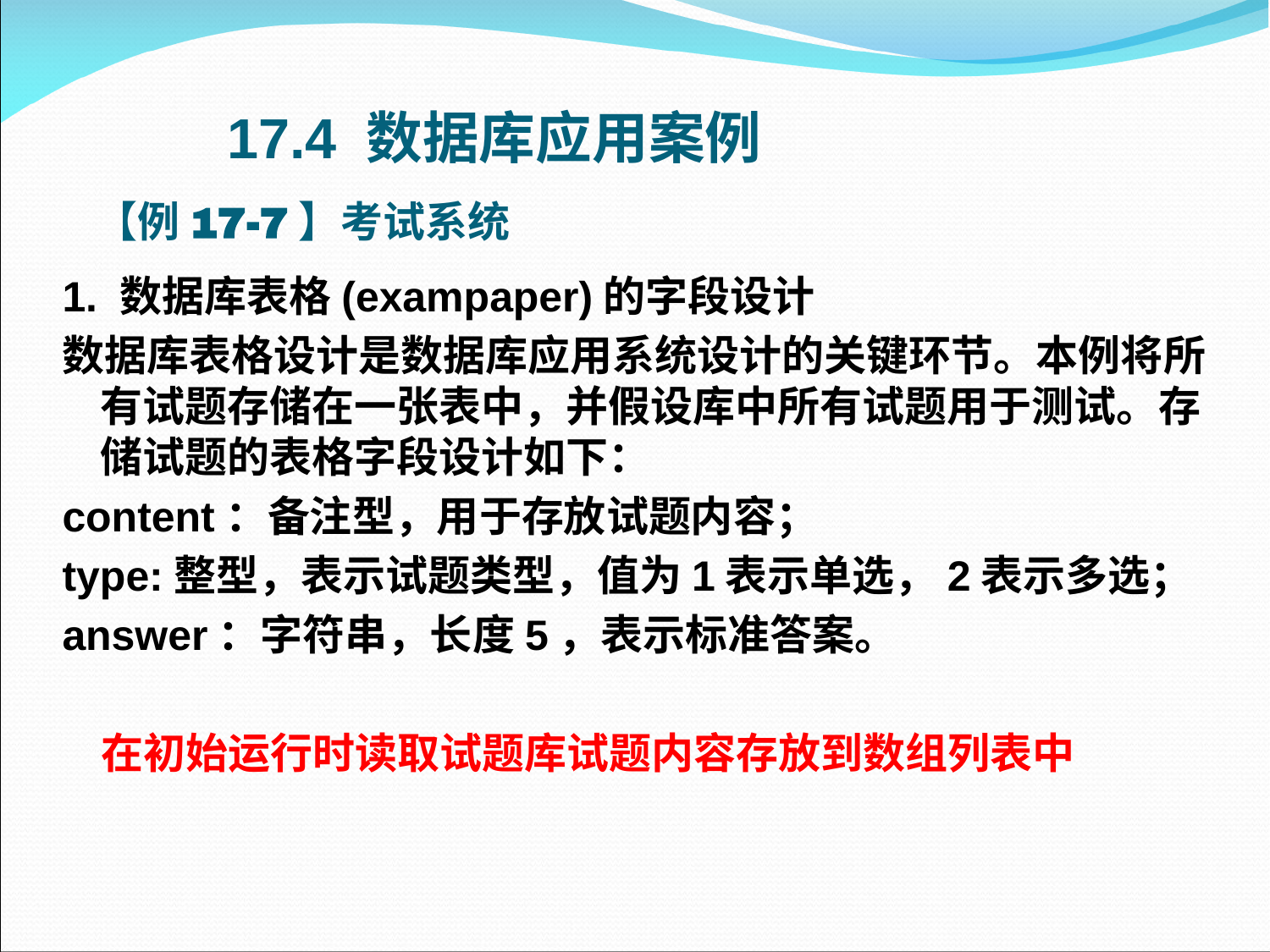

17.4 数据库应用案例
# 【例17-7】考试系统
1. 数据库表格(exampaper)的字段设计
数据库表格设计是数据库应用系统设计的关键环节。本例将所有试题存储在一张表中，并假设库中所有试题用于测试。存储试题的表格字段设计如下：
content：备注型，用于存放试题内容；
type:整型，表示试题类型，值为1表示单选，2表示多选；
answer：字符串，长度5，表示标准答案。

   在初始运行时读取试题库试题内容存放到数组列表中